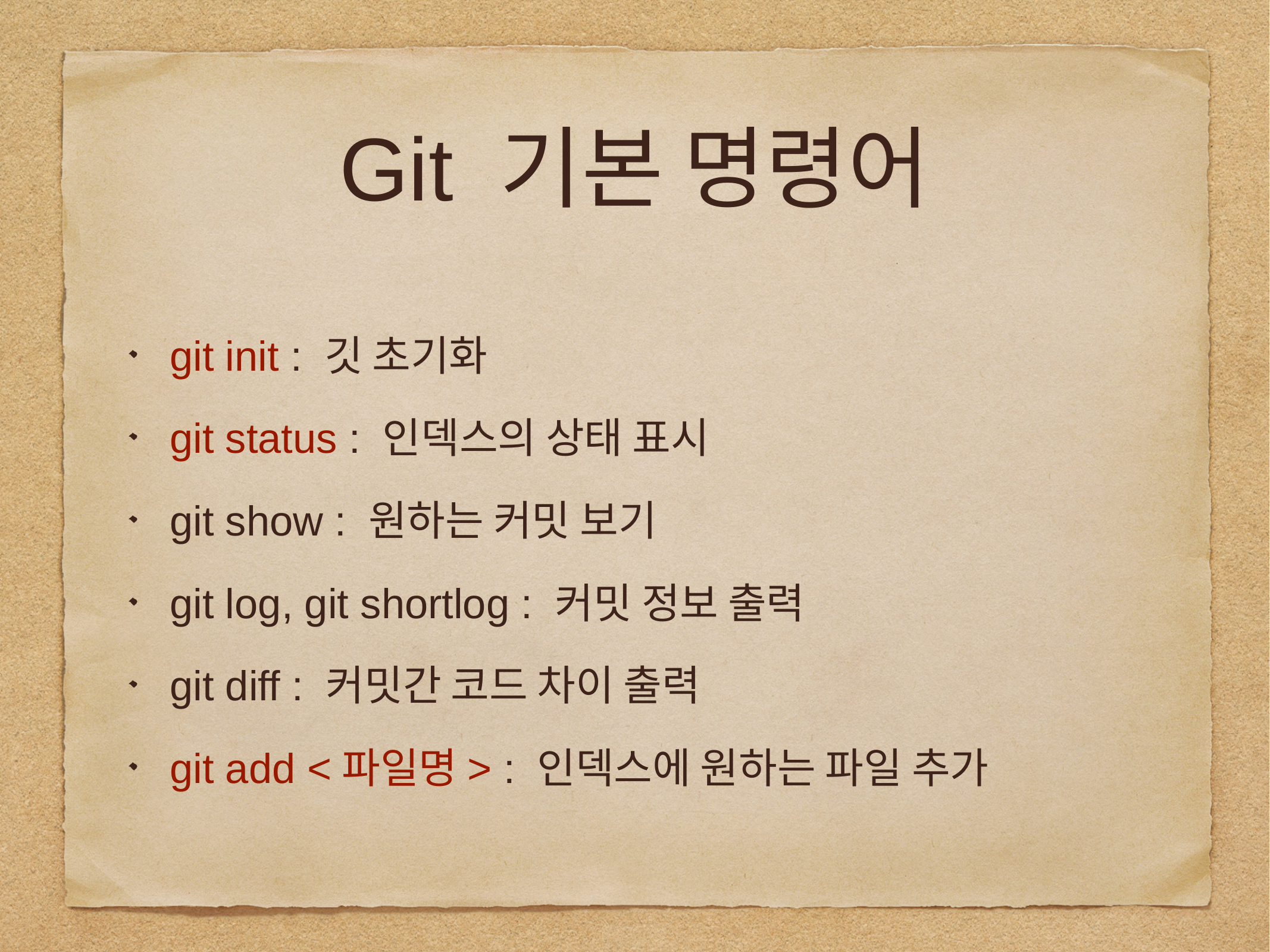

# Git 기본 명령어
git init : 깃 초기화
git status : 인덱스의 상태 표시
git show : 원하는 커밋 보기
git log, git shortlog : 커밋 정보 출력
git diff : 커밋간 코드 차이 출력
git add <파일명> : 인덱스에 원하는 파일 추가